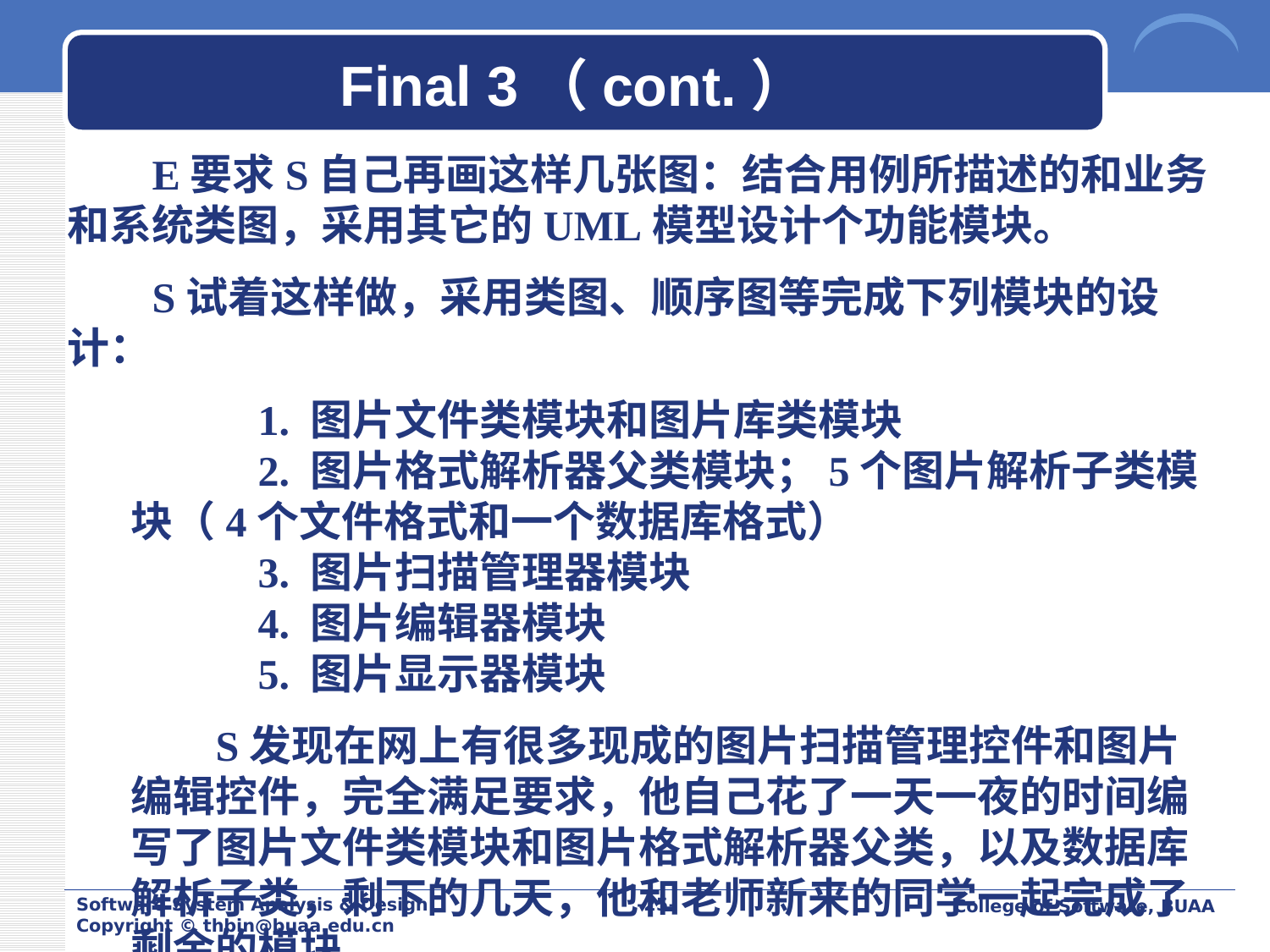

Final 3（cont.）
        E要求S自己再画这样几张图：结合用例所描述的和业务和系统类图，采用其它的UML模型设计个功能模块。
        S试着这样做，采用类图、顺序图等完成下列模块的设计：
	1. 图片文件类模块和图片库类模块
	2. 图片格式解析器父类模块；5个图片解析子类模块（4个文件格式和一个数据库格式）
	3. 图片扫描管理器模块
	4. 图片编辑器模块
	5. 图片显示器模块
        S发现在网上有很多现成的图片扫描管理控件和图片编辑控件，完全满足要求，他自己花了一天一夜的时间编写了图片文件类模块和图片格式解析器父类，以及数据库解析子类，剩下的几天，他和老师新来的同学一起完成了剩余的模块。
Software System Analysis & Design Copyright © thbin@buaa.edu.cn
-25-
College of Software, BUAA